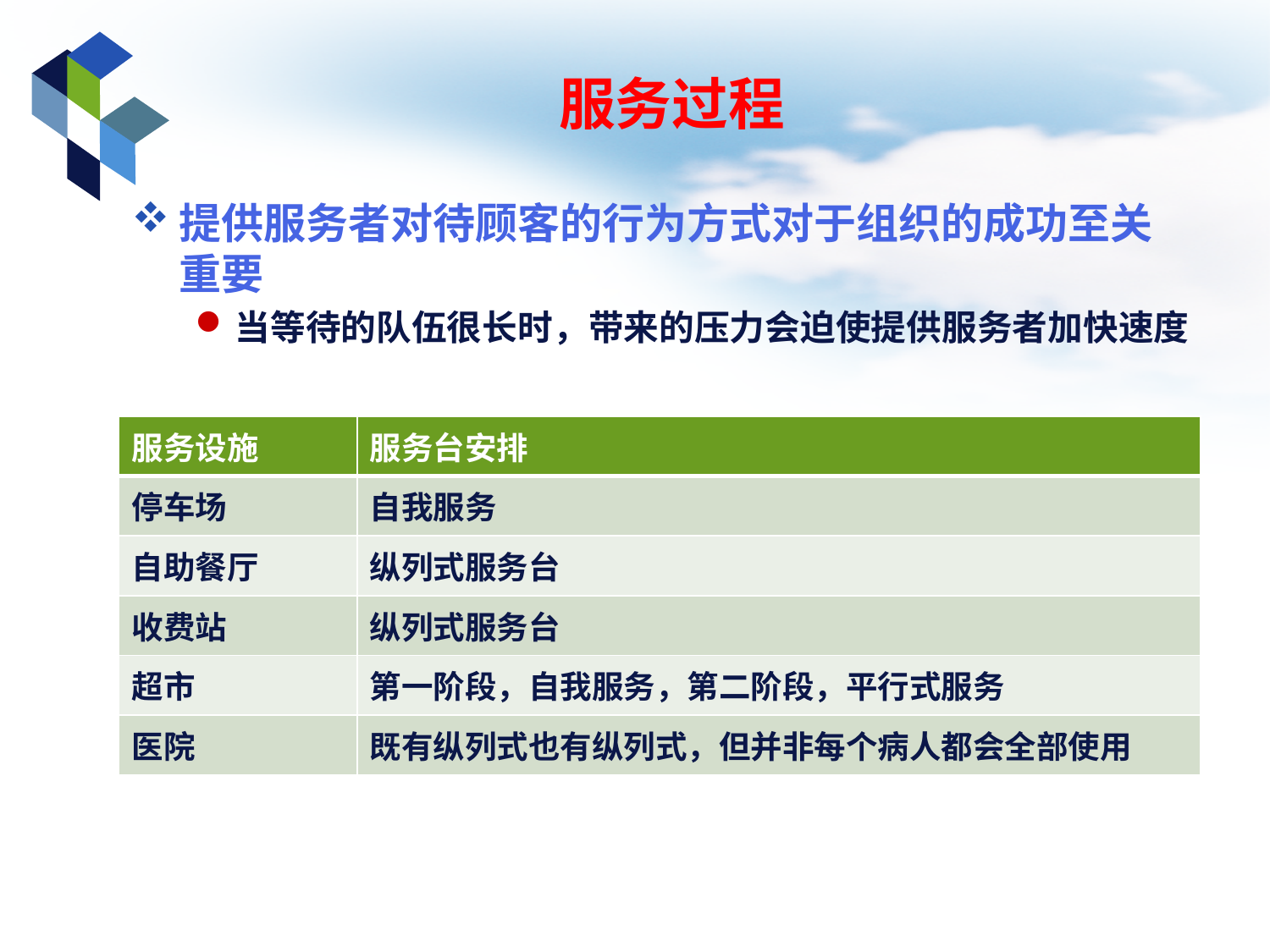

# 服务过程
提供服务者对待顾客的行为方式对于组织的成功至关重要
当等待的队伍很长时，带来的压力会迫使提供服务者加快速度

| 服务设施 | 服务台安排 |
| --- | --- |
| 停车场 | 自我服务 |
| 自助餐厅 | 纵列式服务台 |
| 收费站 | 纵列式服务台 |
| 超市 | 第一阶段，自我服务，第二阶段，平行式服务 |
| 医院 | 既有纵列式也有纵列式，但并非每个病人都会全部使用 |